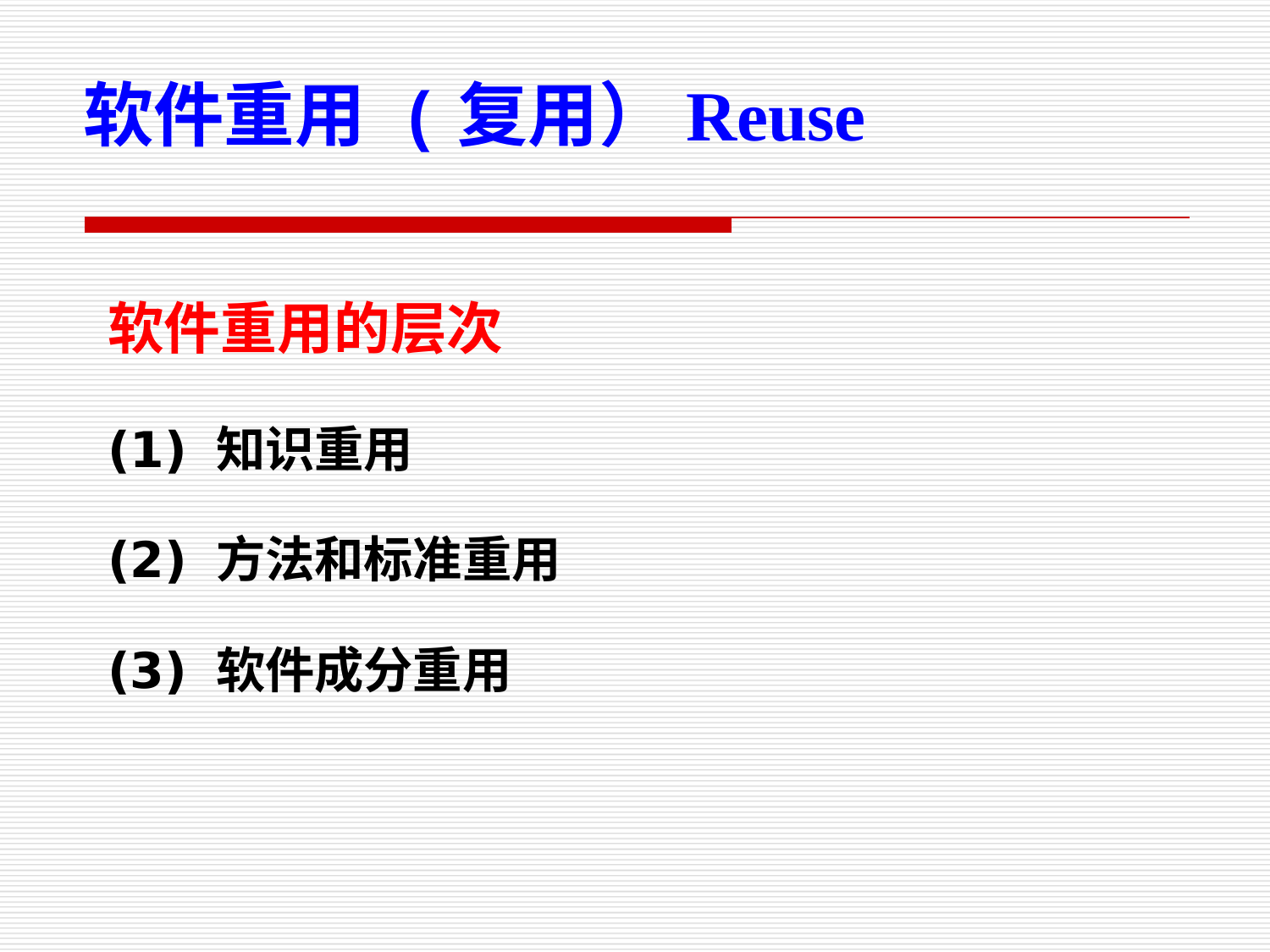

软件重用 (复用）Reuse
软件重用的层次
(1) 知识重用
(2) 方法和标准重用
(3) 软件成分重用